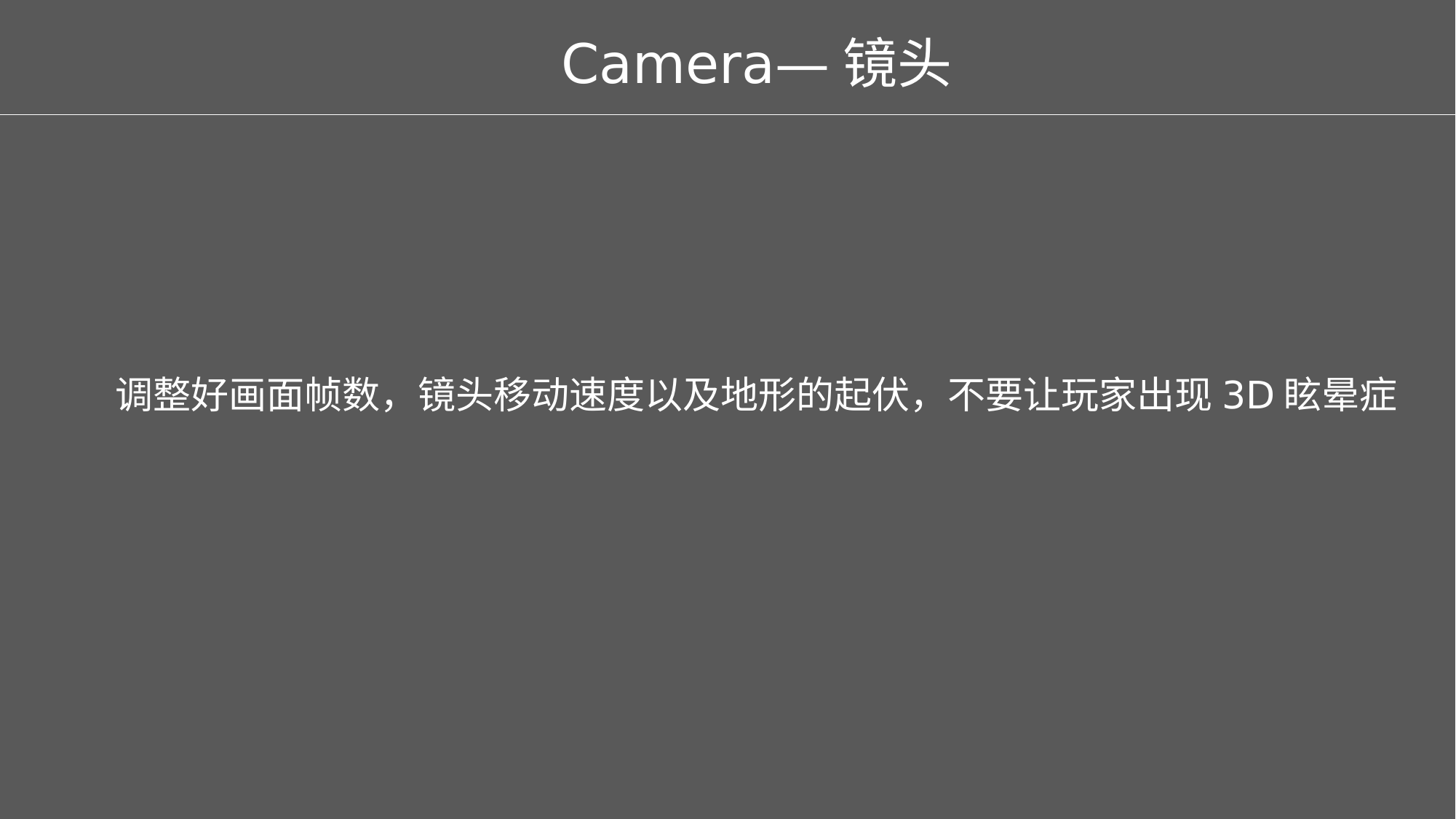

Camera—镜头
调整好画面帧数，镜头移动速度以及地形的起伏，不要让玩家出现3D眩晕症